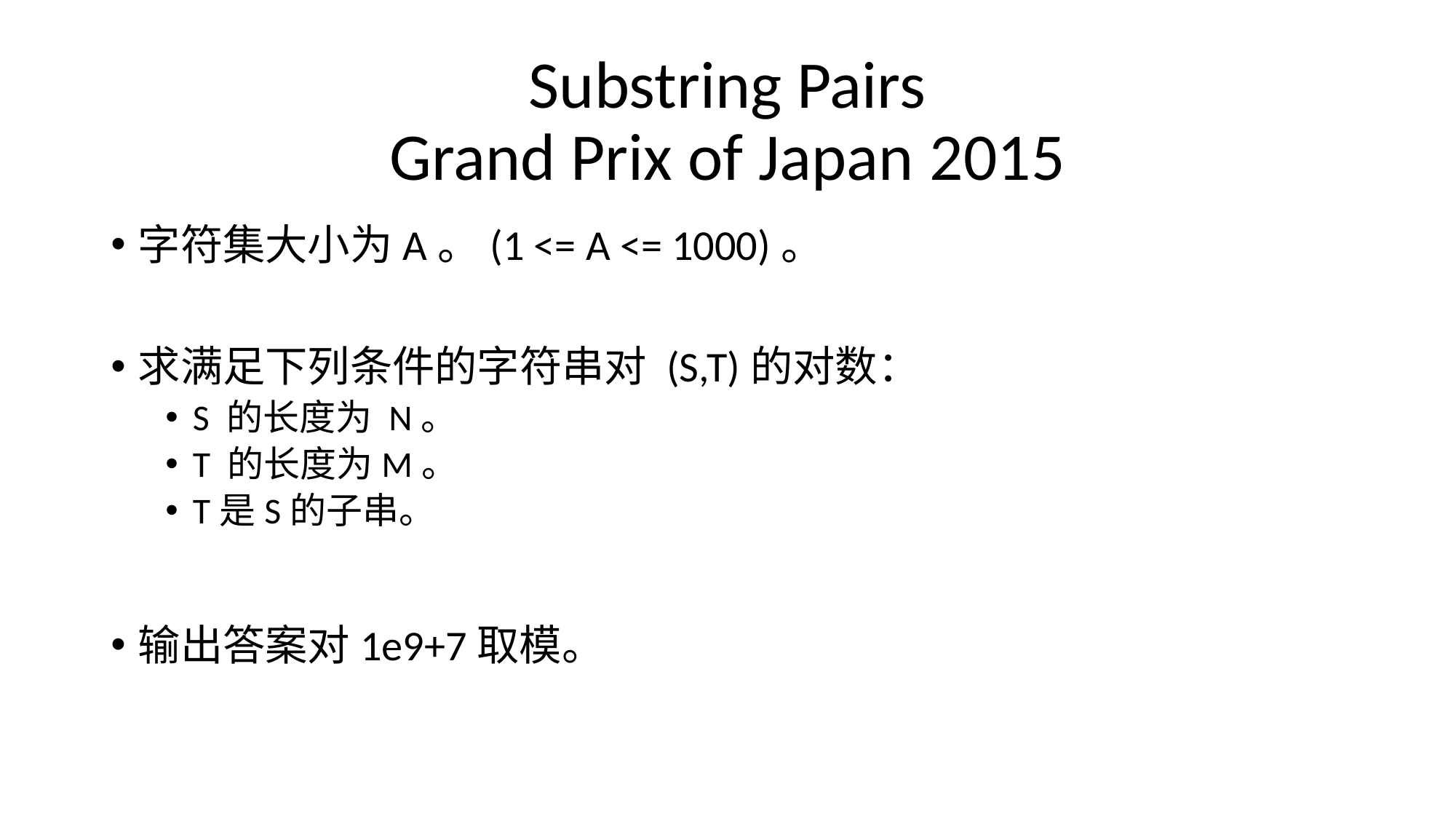

# Substring Pairs Grand Prix of Japan 2015
字符集大小为A。(1 <= A <= 1000)。

求满足下列条件的字符串对 (S,T)的对数：
S 的长度为 N。
T 的长度为M。
T是S的子串。

输出答案对1e9+7取模。